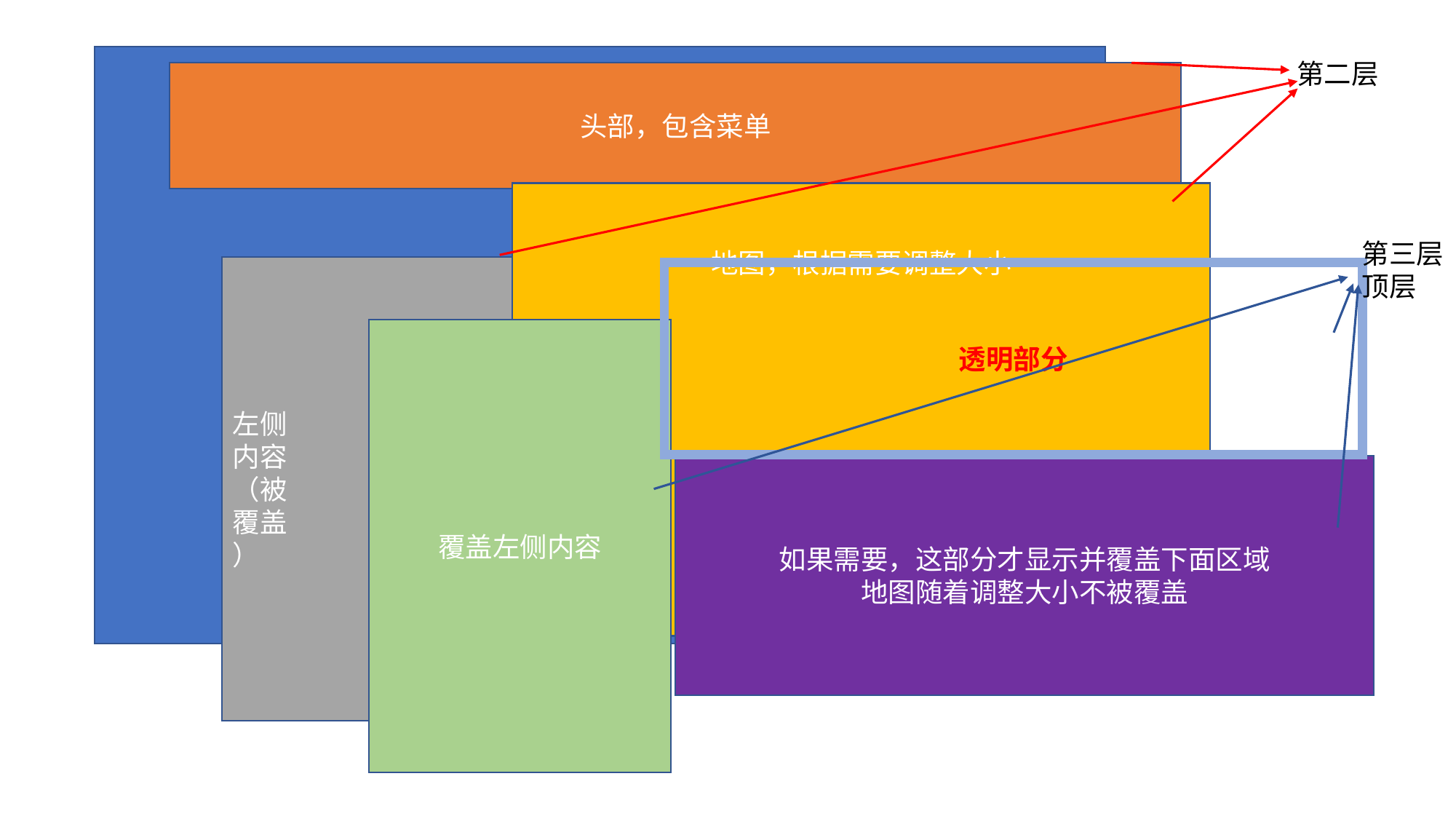

第二层
头部，包含菜单
地图，根据需要调整大小

第三层
顶层
左侧
内容
（被
覆盖
）
透明部分
覆盖左侧内容
如果需要，这部分才显示并覆盖下面区域
地图随着调整大小不被覆盖